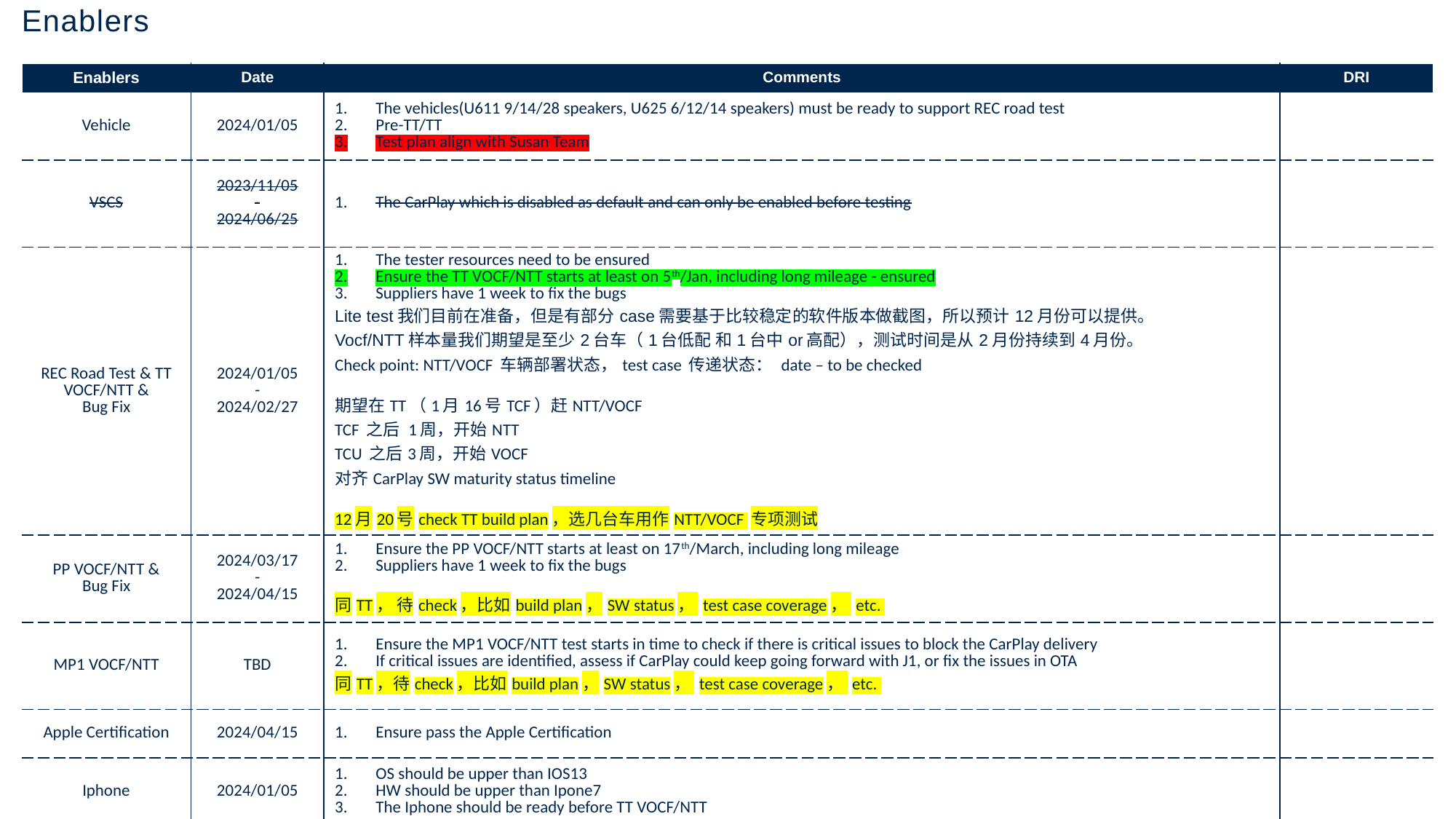

# Enablers
| Enablers | Date | Comments | DRI |
| --- | --- | --- | --- |
| Vehicle | 2024/01/05 | The vehicles(U611 9/14/28 speakers, U625 6/12/14 speakers) must be ready to support REC road test Pre-TT/TT Test plan align with Susan Team |  |
| VSCS | 2023/11/05 - 2024/06/25 | The CarPlay which is disabled as default and can only be enabled before testing |  |
| REC Road Test & TT VOCF/NTT & Bug Fix | 2024/01/05 - 2024/02/27 | The tester resources need to be ensured Ensure the TT VOCF/NTT starts at least on 5th/Jan, including long mileage - ensured Suppliers have 1 week to fix the bugs Lite test我们目前在准备，但是有部分case需要基于比较稳定的软件版本做截图，所以预计12月份可以提供。 Vocf/NTT样本量我们期望是至少2台车（1台低配 和1台中or高配），测试时间是从2月份持续到4月份。 Check point: NTT/VOCF 车辆部署状态，test case 传递状态： date – to be checked 期望在TT（1月16号TCF）赶NTT/VOCF TCF 之后 1周，开始NTT TCU 之后3周，开始VOCF 对齐CarPlay SW maturity status timeline 12月20号check TT build plan，选几台车用作NTT/VOCF 专项测试 |  |
| PP VOCF/NTT & Bug Fix | 2024/03/17 - 2024/04/15 | Ensure the PP VOCF/NTT starts at least on 17th/March, including long mileage Suppliers have 1 week to fix the bugs 同TT， 待check，比如build plan，SW status， test case coverage， etc. |  |
| MP1 VOCF/NTT | TBD | Ensure the MP1 VOCF/NTT test starts in time to check if there is critical issues to block the CarPlay delivery If critical issues are identified, assess if CarPlay could keep going forward with J1, or fix the issues in OTA 同TT，待check，比如build plan，SW status， test case coverage， etc. |  |
| Apple Certification | 2024/04/15 | Ensure pass the Apple Certification |  |
| Iphone | 2024/01/05 | OS should be upper than IOS13 HW should be upper than Ipone7 The Iphone should be ready before TT VOCF/NTT |  |
| VR | 2023/09/21 | The 1st VR calibration should complete on 21th/Sep as plan |  |
| Test Cases | 2024/01/05 | The test cases should be ready before 2024/01/05 to support REC road test/TT VOCF & NTT/PP VOCF & NTT |  |